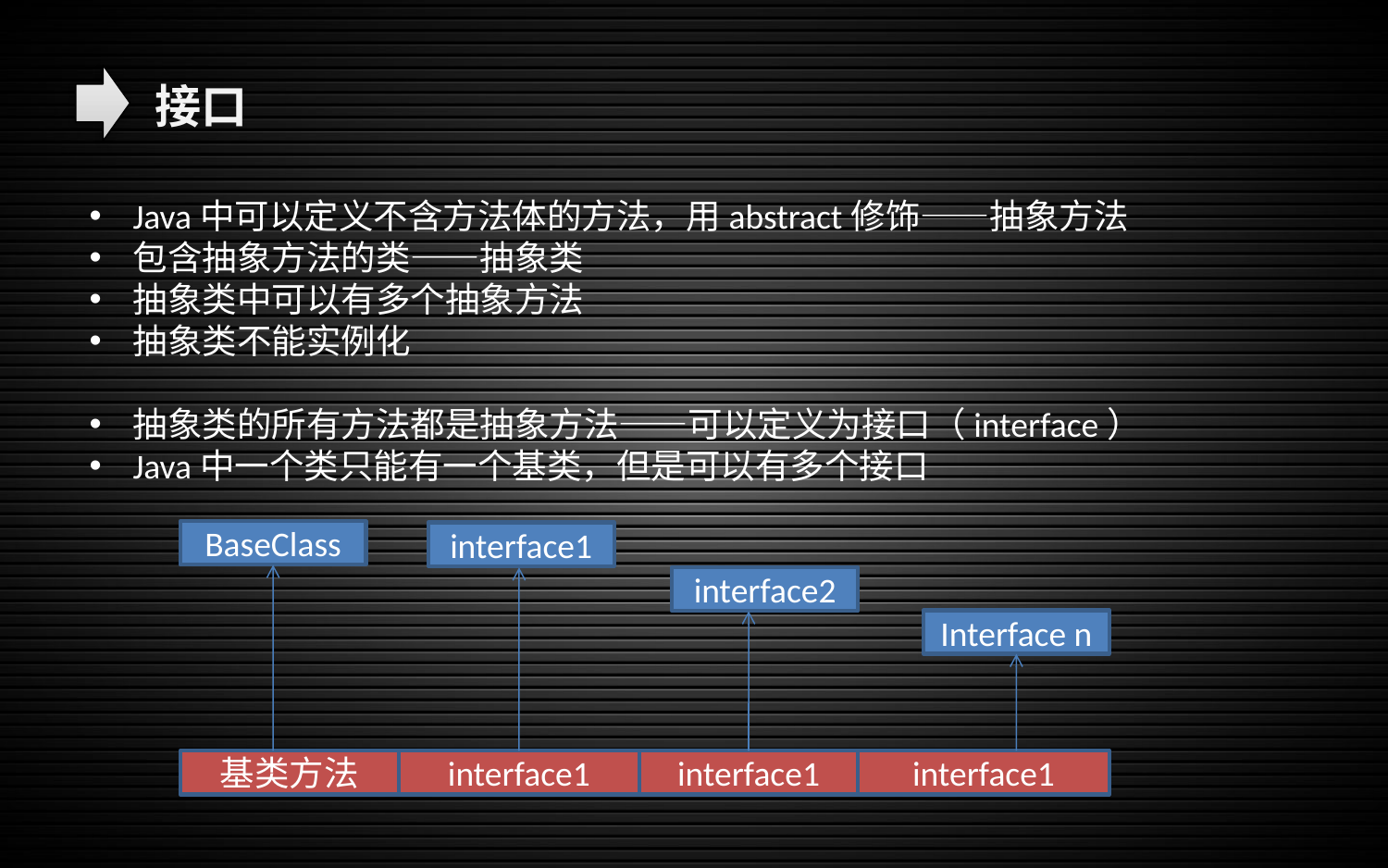

接口
Java中可以定义不含方法体的方法，用abstract修饰——抽象方法
包含抽象方法的类——抽象类
抽象类中可以有多个抽象方法
抽象类不能实例化

抽象类的所有方法都是抽象方法——可以定义为接口（interface）
Java中一个类只能有一个基类，但是可以有多个接口

BaseClass
interface1
interface2
Interface n
基类方法
interface1
interface1
interface1